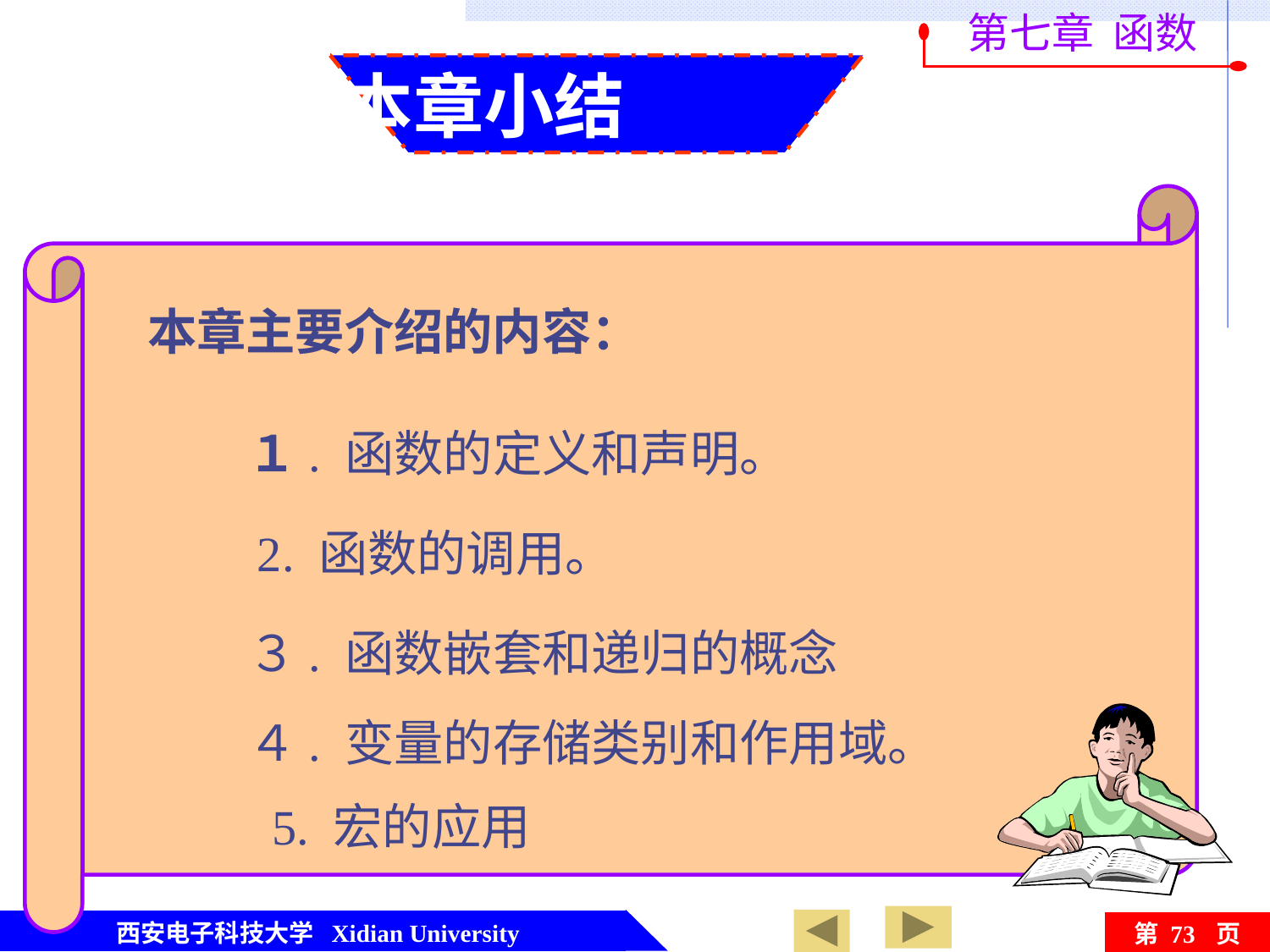

第七章  函数

本章小结

本章主要介绍的内容：
１. 函数的定义和声明。
2. 函数的调用。
３. 函数嵌套和递归的概念

４. 变量的存储类别和作用域。
  5. 宏的应用